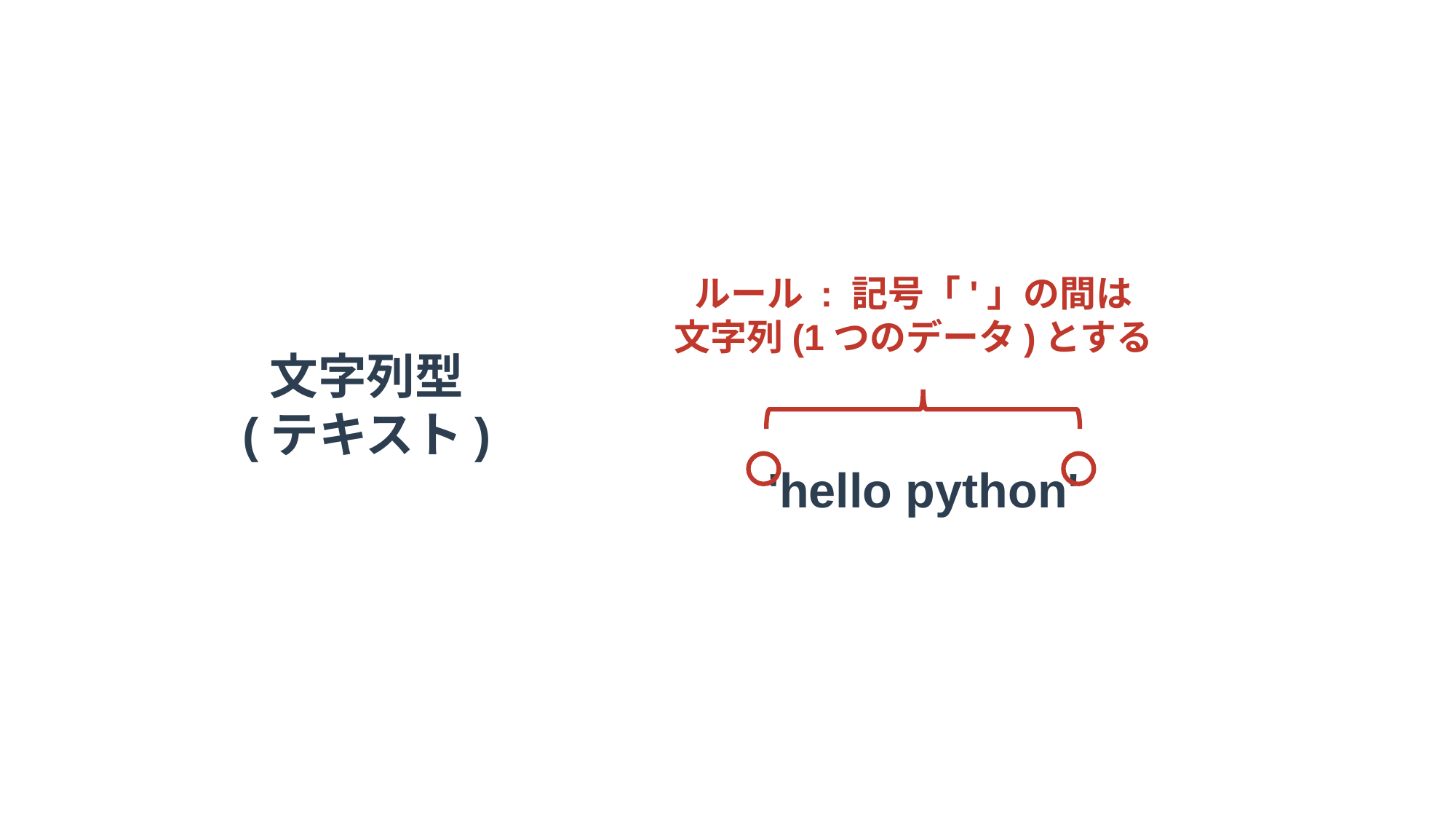

ルール : 記号「'」の間は
文字列(1つのデータ)とする
文字列型
(テキスト)

'hello python'